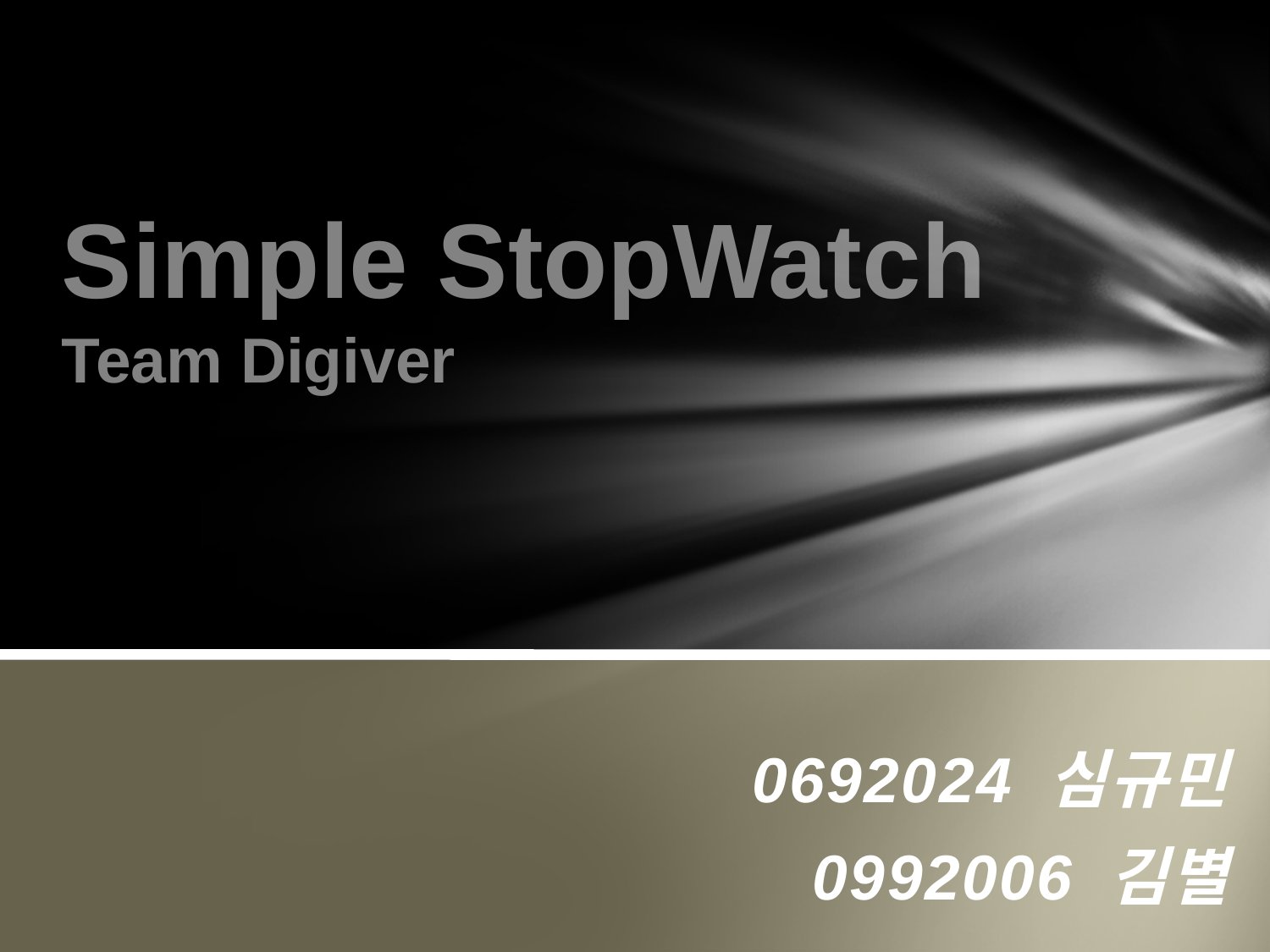

# Simple StopWatch Team Digiver

0692024 심규민
0992006 김별